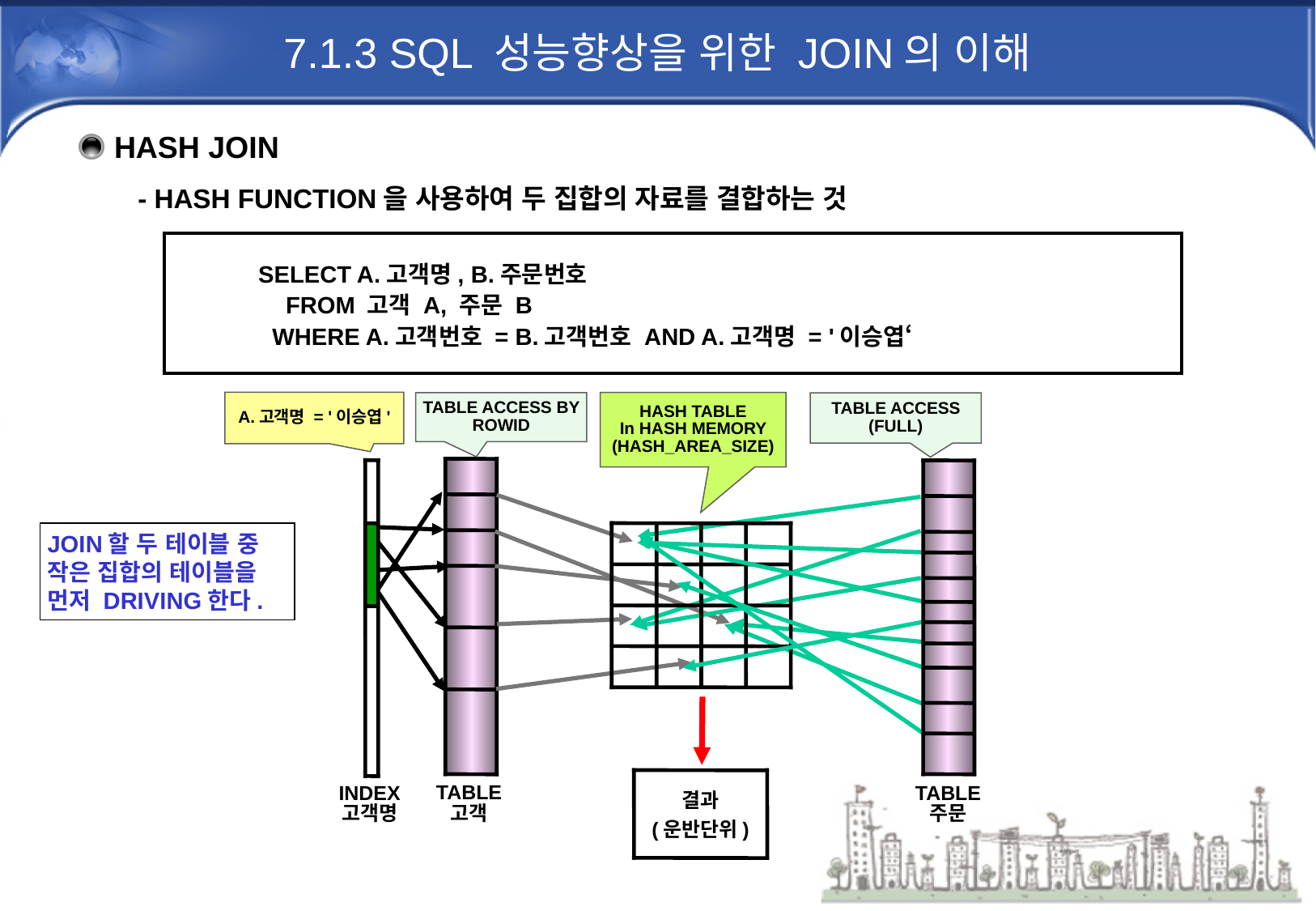

# 7.1.3 SQL 성능향상을 위한 JOIN의 이해
HASH JOIN
- HASH FUNCTION을 사용하여 두 집합의 자료를 결합하는 것
             SELECT A.고객명, B.주문번호
        FROM 고객 A, 주문 B
      WHERE A.고객번호 = B.고객번호 AND A.고객명 = '이승엽‘
A.고객명 = '이승엽'
HASH TABLE
In HASH MEMORY
(HASH_AREA_SIZE)
TABLE ACCESS BY ROWID
TABLE ACCESS (FULL)

JOIN할 두 테이블 중 작은 집합의 테이블을 먼저 DRIVING한다.

결과
(운반단위)

TABLE
고객
INDEX
고객명
TABLE
주문